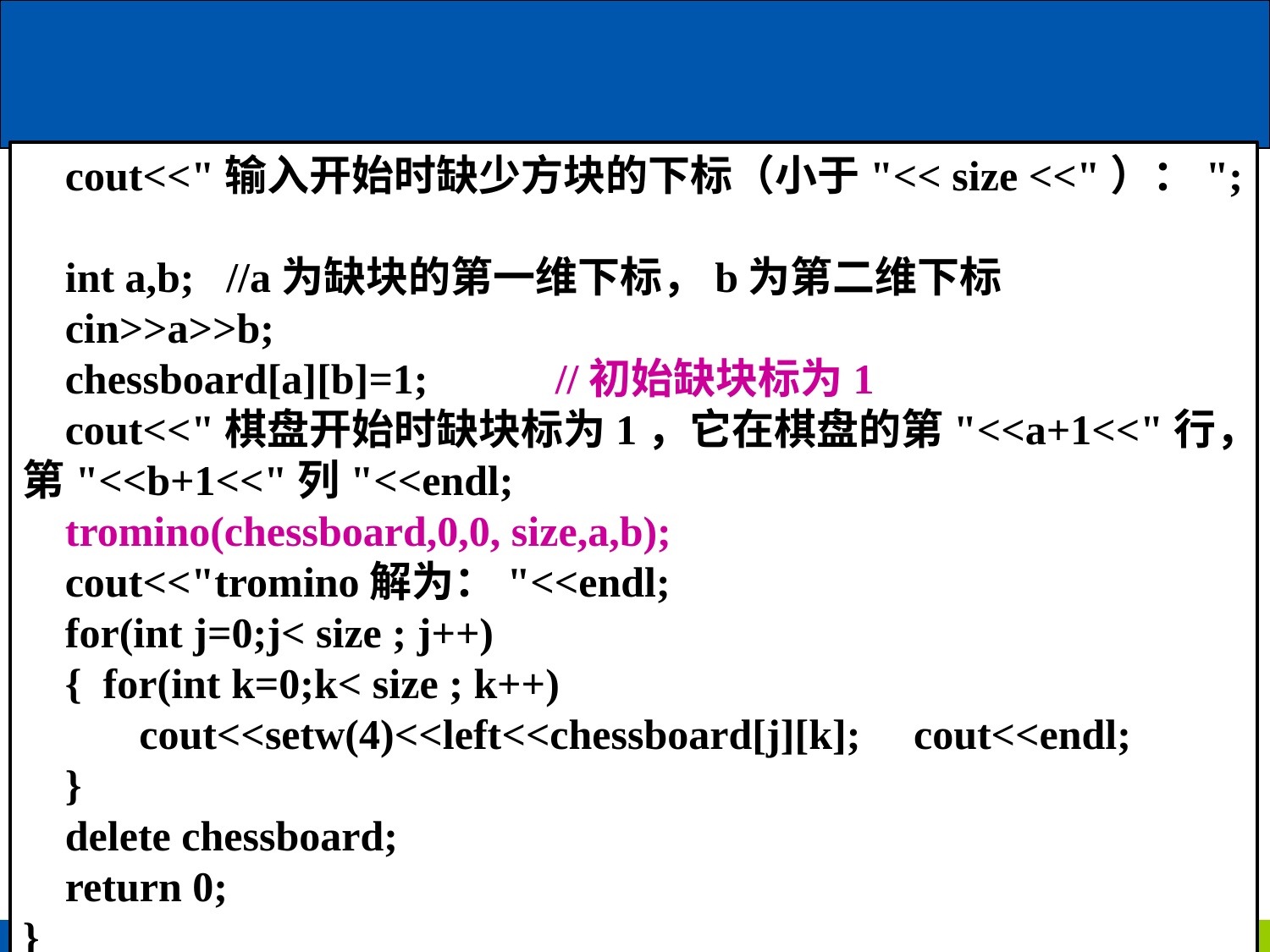

cout<<"输入开始时缺少方块的下标（小于"<< size <<"）：";
    int a,b;   //a为缺块的第一维下标，b为第二维下标
    cin>>a>>b;
    chessboard[a][b]=1;            //初始缺块标为1
    cout<<"棋盘开始时缺块标为1，它在棋盘的第"<<a+1<<"行，第"<<b+1<<"列"<<endl;
    tromino(chessboard,0,0, size,a,b);
    cout<<"tromino解为："<<endl;
    for(int j=0;j< size ; j++)
    {  for(int k=0;k< size ; k++)
           cout<<setw(4)<<left<<chessboard[j][k];     cout<<endl;
    }
    delete chessboard;
    return 0;
}